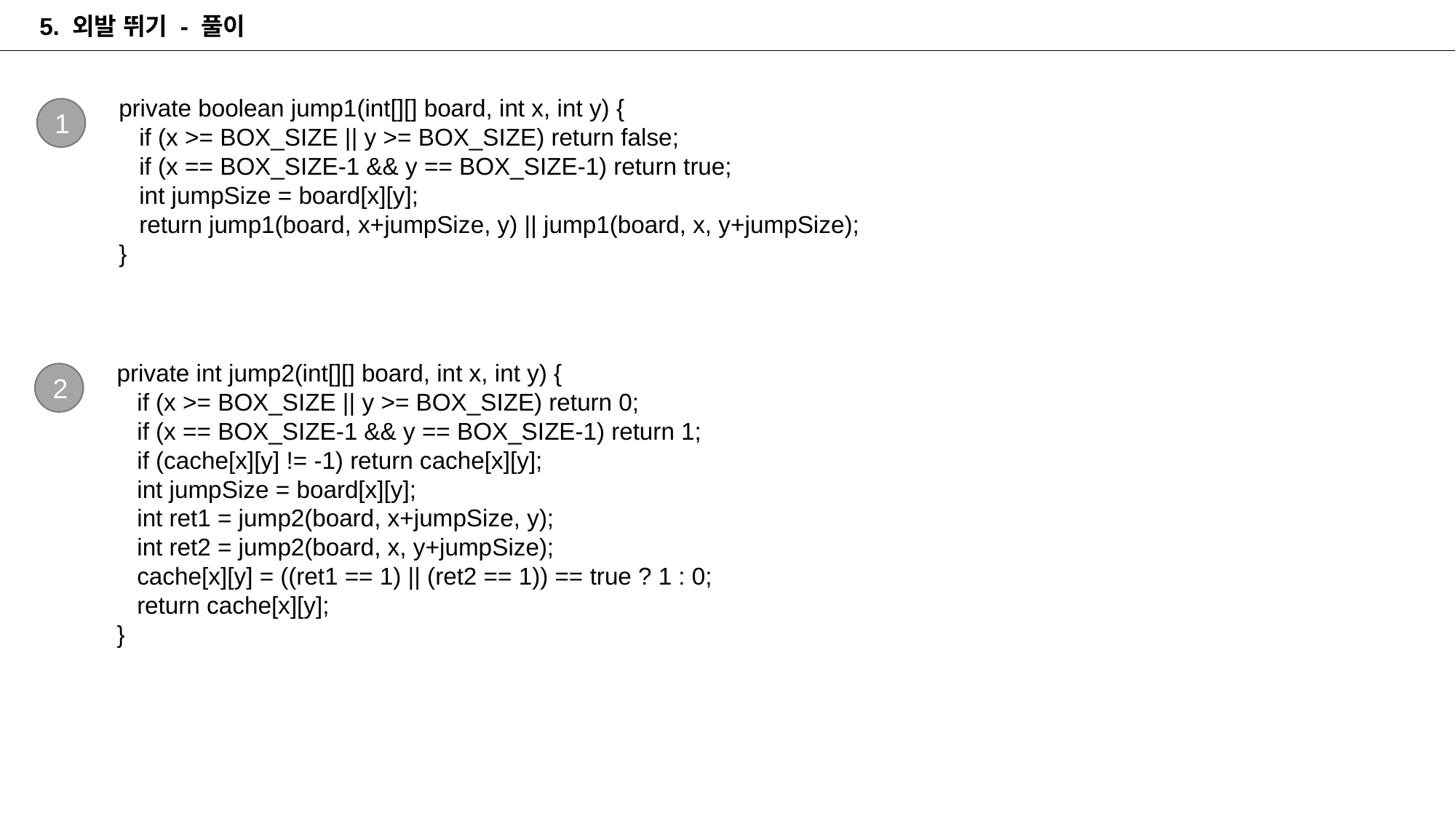

5. 외발 뛰기 - 풀이
private boolean jump1(int[][] board, int x, int y) {
   if (x >= BOX_SIZE || y >= BOX_SIZE) return false;
   if (x == BOX_SIZE-1 && y == BOX_SIZE-1) return true;
   int jumpSize = board[x][y];
   return jump1(board, x+jumpSize, y) || jump1(board, x, y+jumpSize);
}
1
private int jump2(int[][] board, int x, int y) {
   if (x >= BOX_SIZE || y >= BOX_SIZE) return 0;
   if (x == BOX_SIZE-1 && y == BOX_SIZE-1) return 1;
   if (cache[x][y] != -1) return cache[x][y];
   int jumpSize = board[x][y];
   int ret1 = jump2(board, x+jumpSize, y);
   int ret2 = jump2(board, x, y+jumpSize);
   cache[x][y] = ((ret1 == 1) || (ret2 == 1)) == true ? 1 : 0;
   return cache[x][y];
}
2